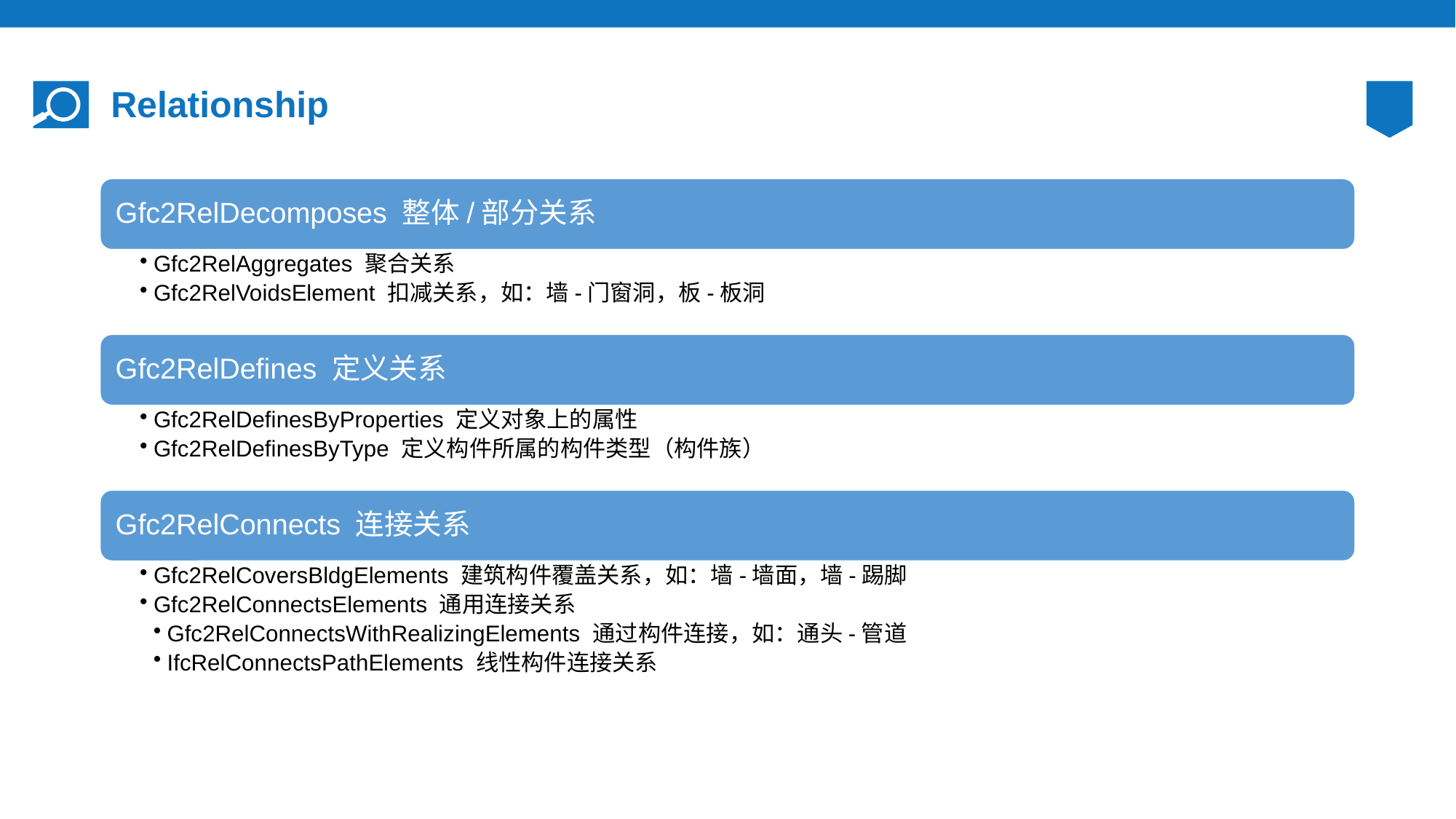

# Relationship
Gfc2RelDecomposes 整体/部分关系
Gfc2RelAggregates 聚合关系
Gfc2RelVoidsElement 扣减关系，如：墙-门窗洞，板-板洞
Gfc2RelDefines 定义关系
Gfc2RelDefinesByProperties 定义对象上的属性
Gfc2RelDefinesByType 定义构件所属的构件类型（构件族）
Gfc2RelConnects 连接关系
Gfc2RelCoversBldgElements 建筑构件覆盖关系，如：墙-墙面，墙-踢脚
Gfc2RelConnectsElements 通用连接关系
Gfc2RelConnectsWithRealizingElements 通过构件连接，如：通头-管道
IfcRelConnectsPathElements 线性构件连接关系